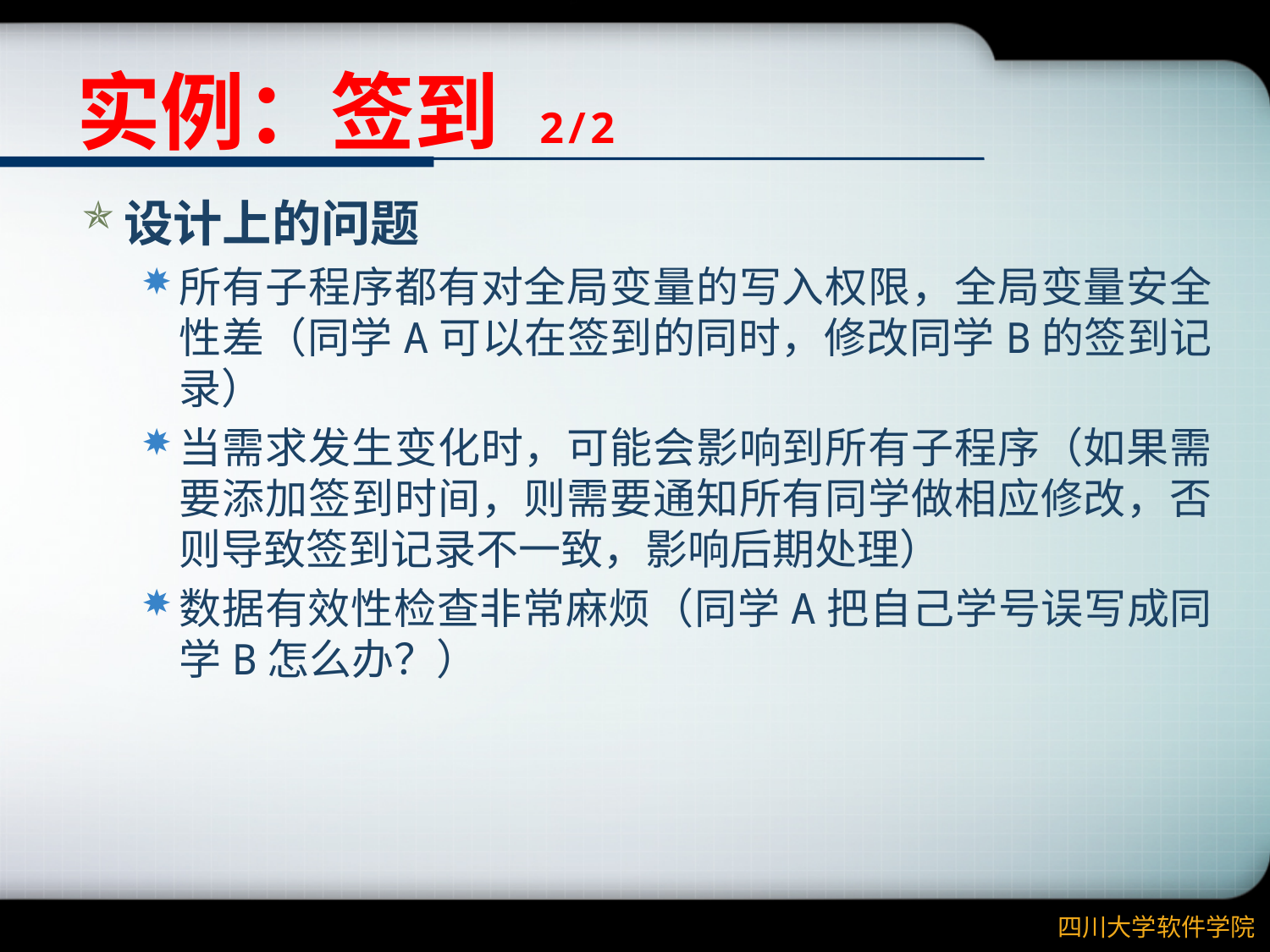

# 实例：签到 2/2
设计上的问题
所有子程序都有对全局变量的写入权限，全局变量安全性差（同学A可以在签到的同时，修改同学B的签到记录）
当需求发生变化时，可能会影响到所有子程序（如果需要添加签到时间，则需要通知所有同学做相应修改，否则导致签到记录不一致，影响后期处理）
数据有效性检查非常麻烦（同学A把自己学号误写成同学B怎么办？）